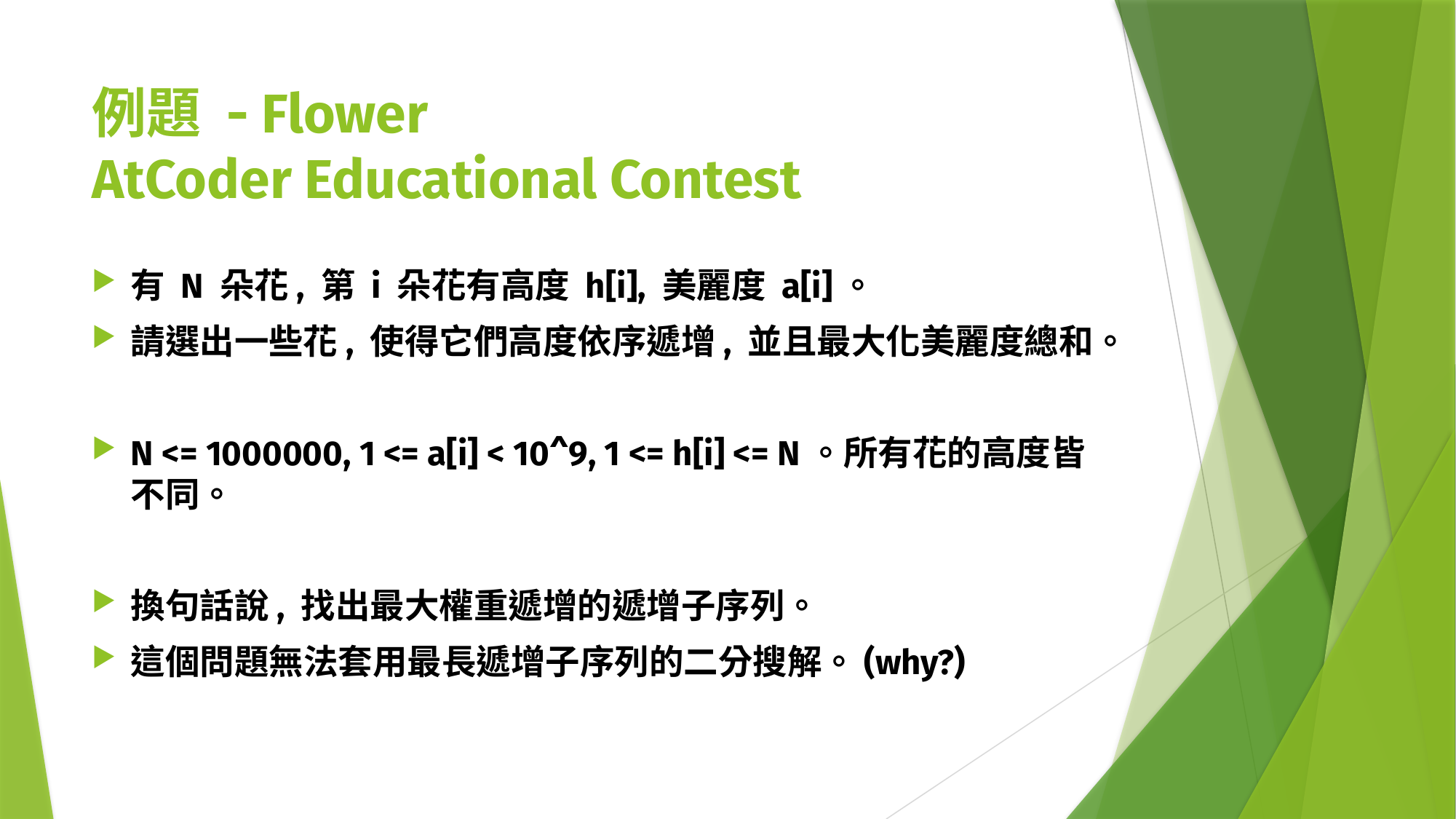

# 例題 - Flower AtCoder Educational Contest
有 N 朵花, 第 i 朵花有高度 h[i], 美麗度 a[i]。
請選出一些花, 使得它們高度依序遞增, 並且最大化美麗度總和。

N <= 1000000, 1 <= a[i] < 10^9, 1 <= h[i] <= N。所有花的高度皆不同。

換句話說, 找出最大權重遞增的遞增子序列。
這個問題無法套用最長遞增子序列的二分搜解。(why?)